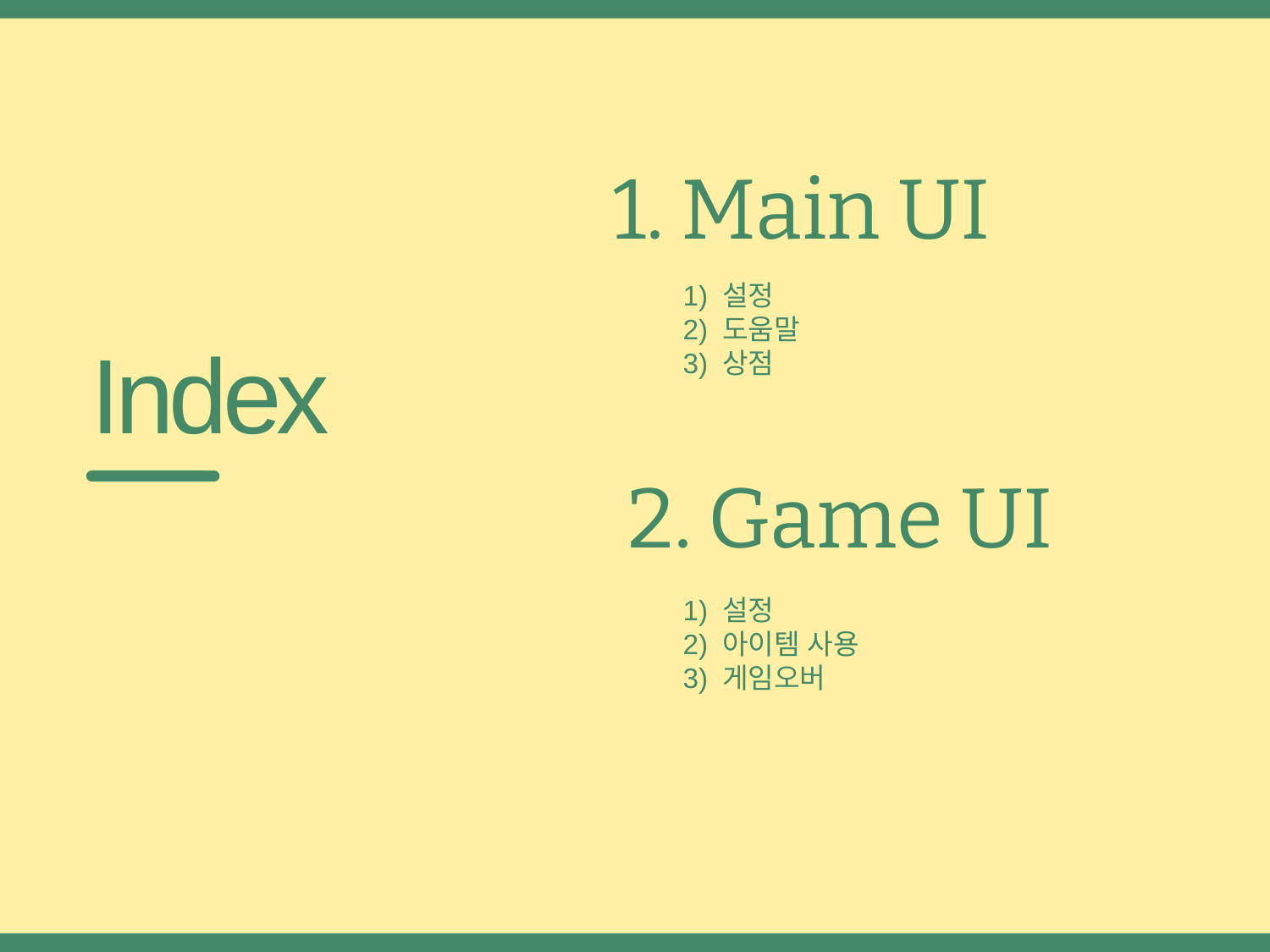

1. Main UI
1) 설정
2) 도움말
3) 상점

Index
2. Game UI
1) 설정
2) 아이템 사용
3) 게임오버